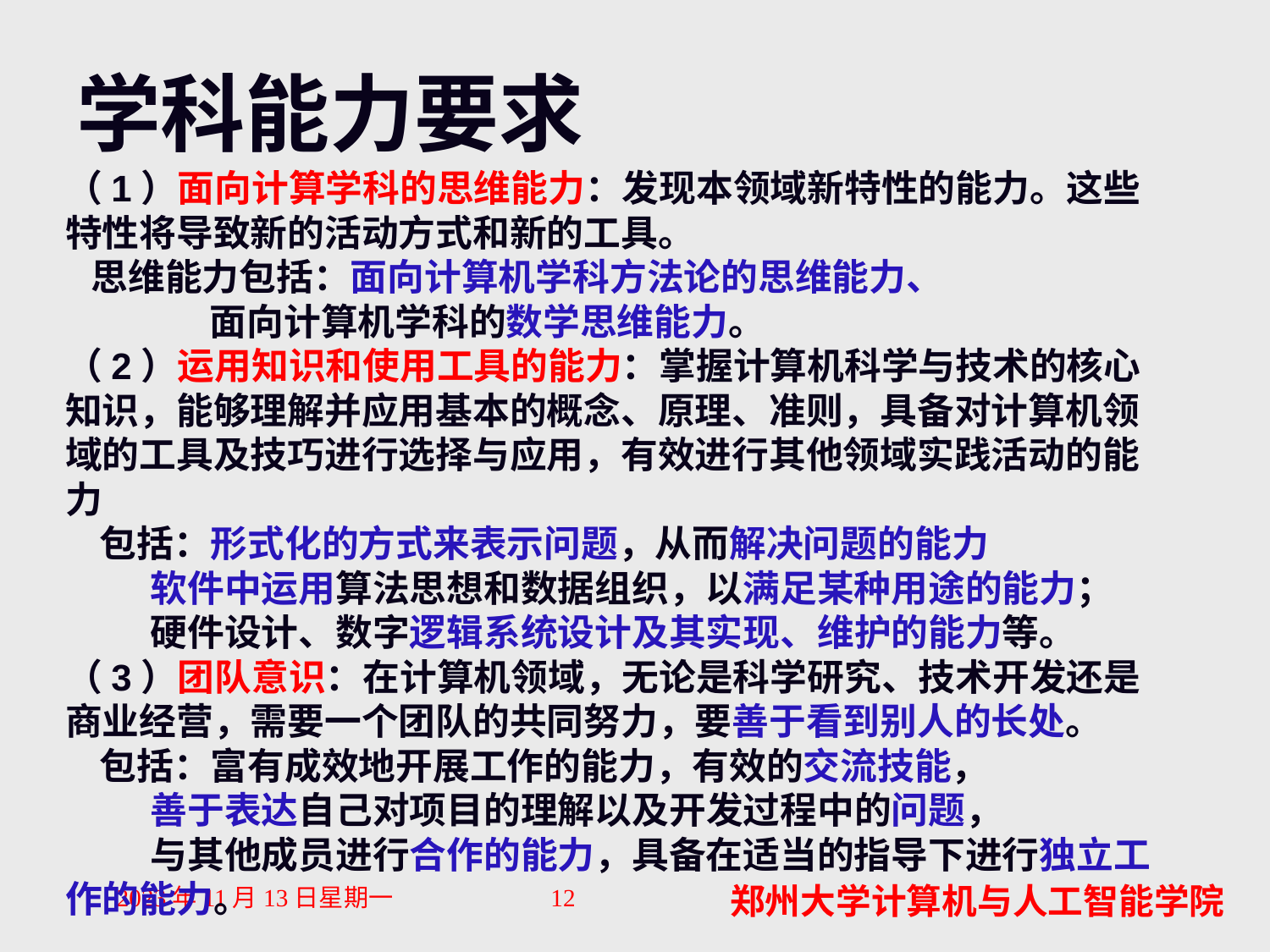

# 学科能力要求
（1）面向计算学科的思维能力：发现本领域新特性的能力。这些特性将导致新的活动方式和新的工具。
  思维能力包括：面向计算机学科方法论的思维能力、
                面向计算机学科的数学思维能力。
（2）运用知识和使用工具的能力：掌握计算机科学与技术的核心知识，能够理解并应用基本的概念、原理、准则，具备对计算机领域的工具及技巧进行选择与应用，有效进行其他领域实践活动的能力
   包括：形式化的方式来表示问题，从而解决问题的能力
         软件中运用算法思想和数据组织，以满足某种用途的能力；
         硬件设计、数字逻辑系统设计及其实现、维护的能力等。
（3）团队意识：在计算机领域，无论是科学研究、技术开发还是商业经营，需要一个团队的共同努力，要善于看到别人的长处。
   包括：富有成效地开展工作的能力，有效的交流技能，
         善于表达自己对项目的理解以及开发过程中的问题，
         与其他成员进行合作的能力，具备在适当的指导下进行独立工作的能力。